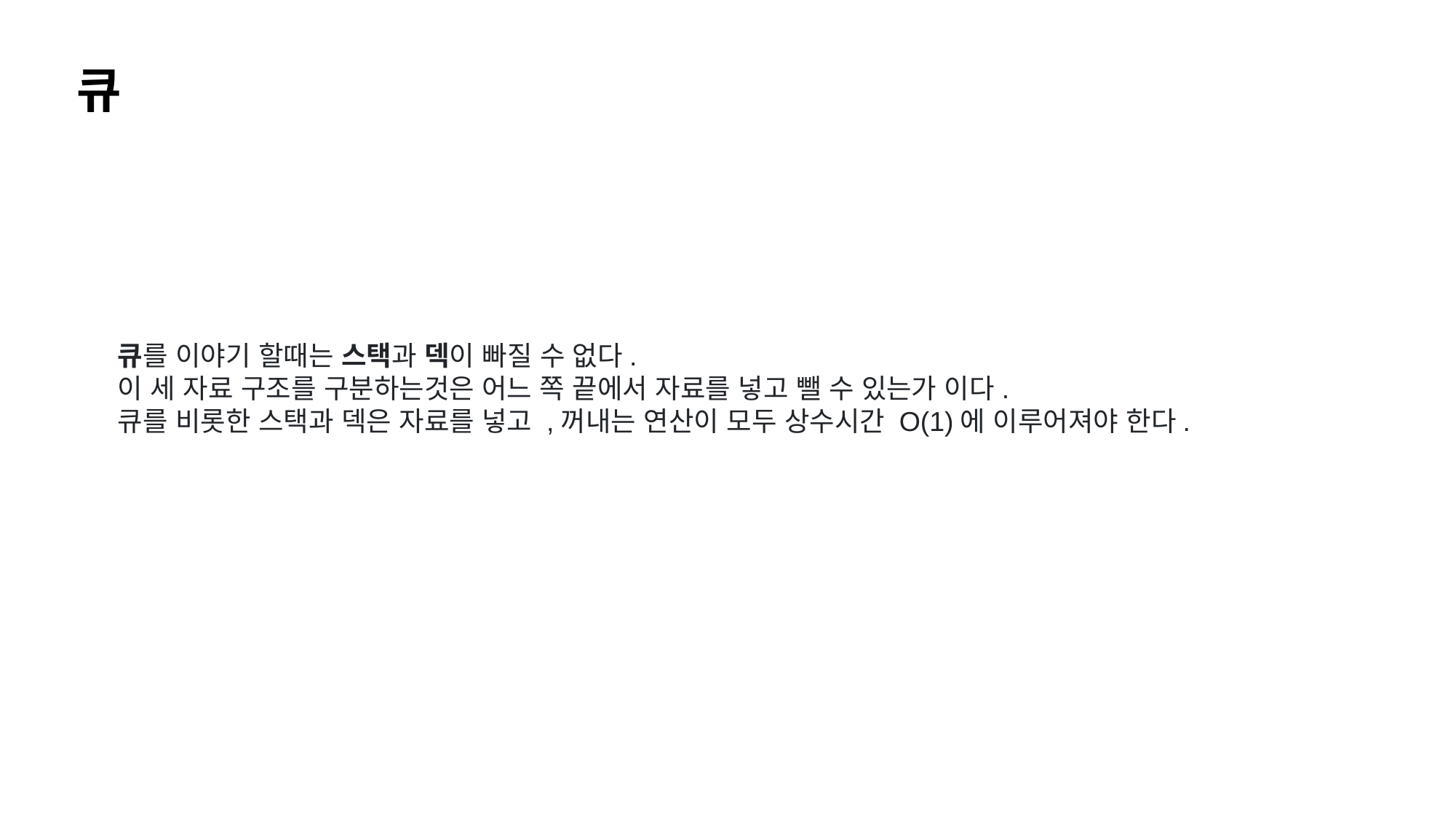

큐
큐를 이야기 할때는 스택과 덱이 빠질 수 없다.
이 세 자료 구조를 구분하는것은 어느 쪽 끝에서 자료를 넣고 뺄 수 있는가 이다.
큐를 비롯한 스택과 덱은 자료를 넣고 ,꺼내는 연산이 모두 상수시간 O(1)에 이루어져야 한다.